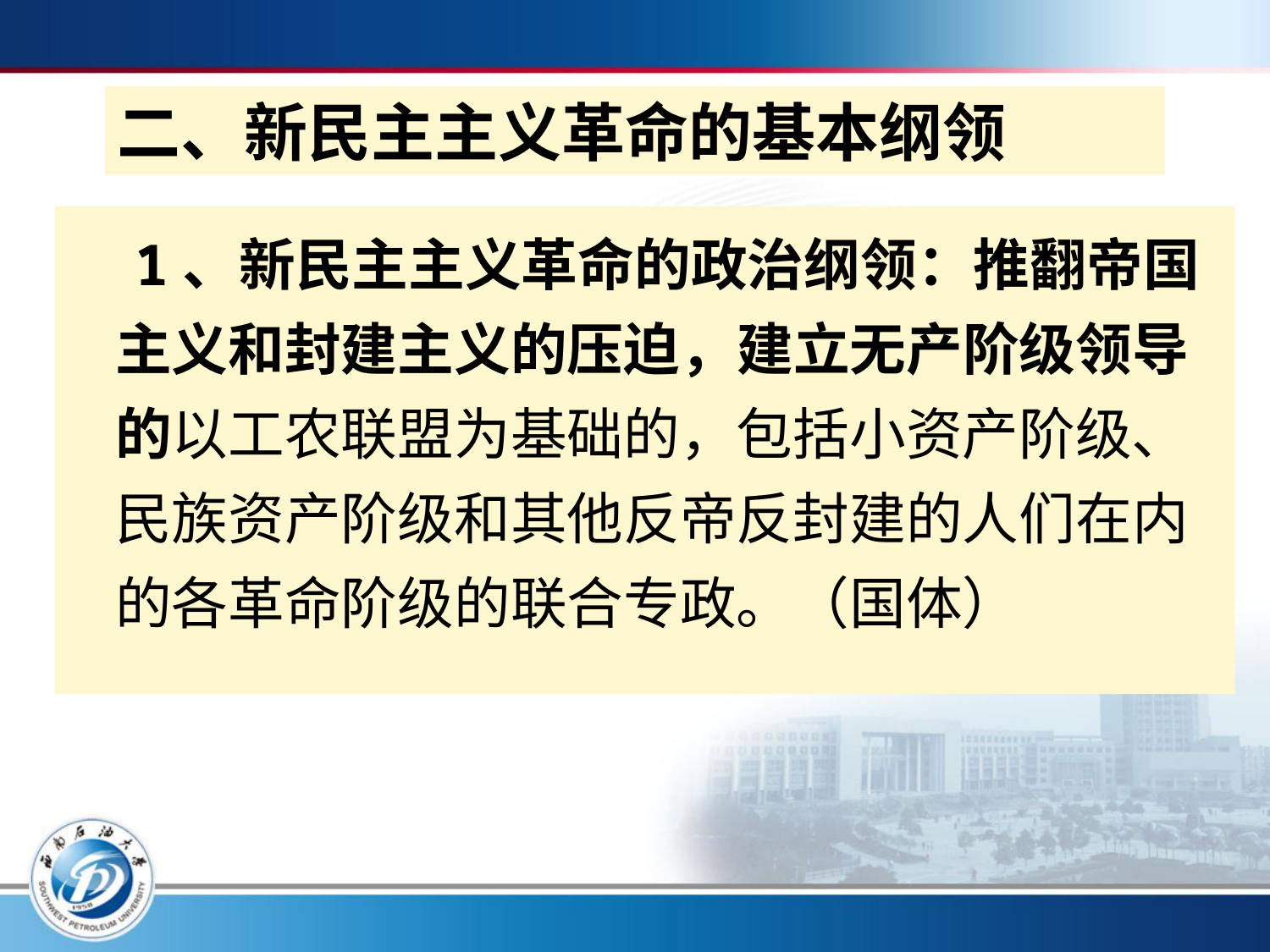

二、新民主主义革命的基本纲领
  1、新民主主义革命的政治纲领：推翻帝国主义和封建主义的压迫，建立无产阶级领导的以工农联盟为基础的，包括小资产阶级、民族资产阶级和其他反帝反封建的人们在内的各革命阶级的联合专政。（国体）